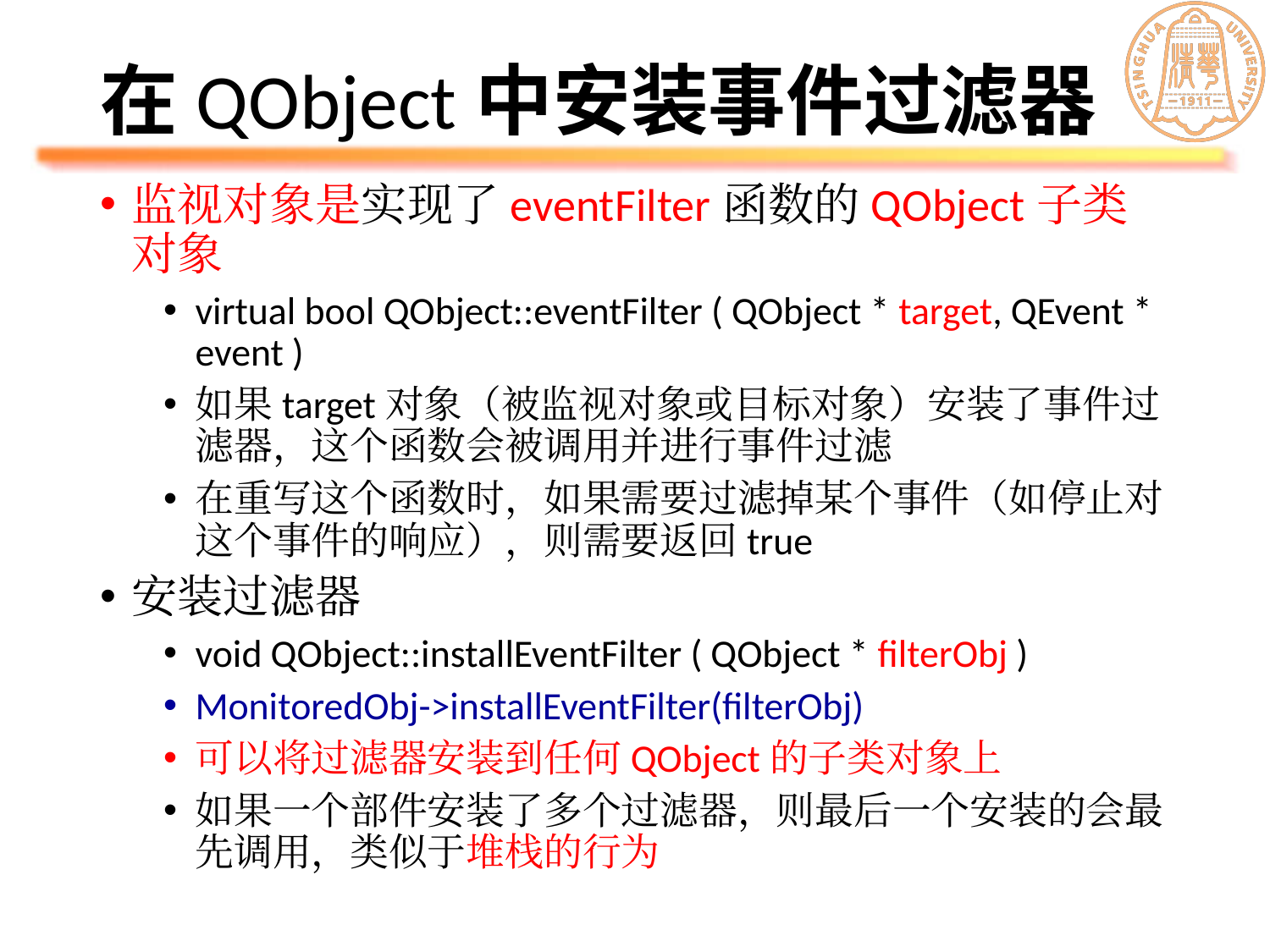

# 在QObject中安装事件过滤器
监视对象是实现了eventFilter函数的QObject子类对象
virtual bool QObject::eventFilter ( QObject * target, QEvent * event )
如果target对象（被监视对象或目标对象）安装了事件过滤器，这个函数会被调用并进行事件过滤
在重写这个函数时，如果需要过滤掉某个事件（如停止对这个事件的响应），则需要返回true
安装过滤器
void QObject::installEventFilter ( QObject * filterObj )
MonitoredObj->installEventFilter(filterObj)
可以将过滤器安装到任何QObject的子类对象上
如果一个部件安装了多个过滤器，则最后一个安装的会最先调用，类似于堆栈的行为